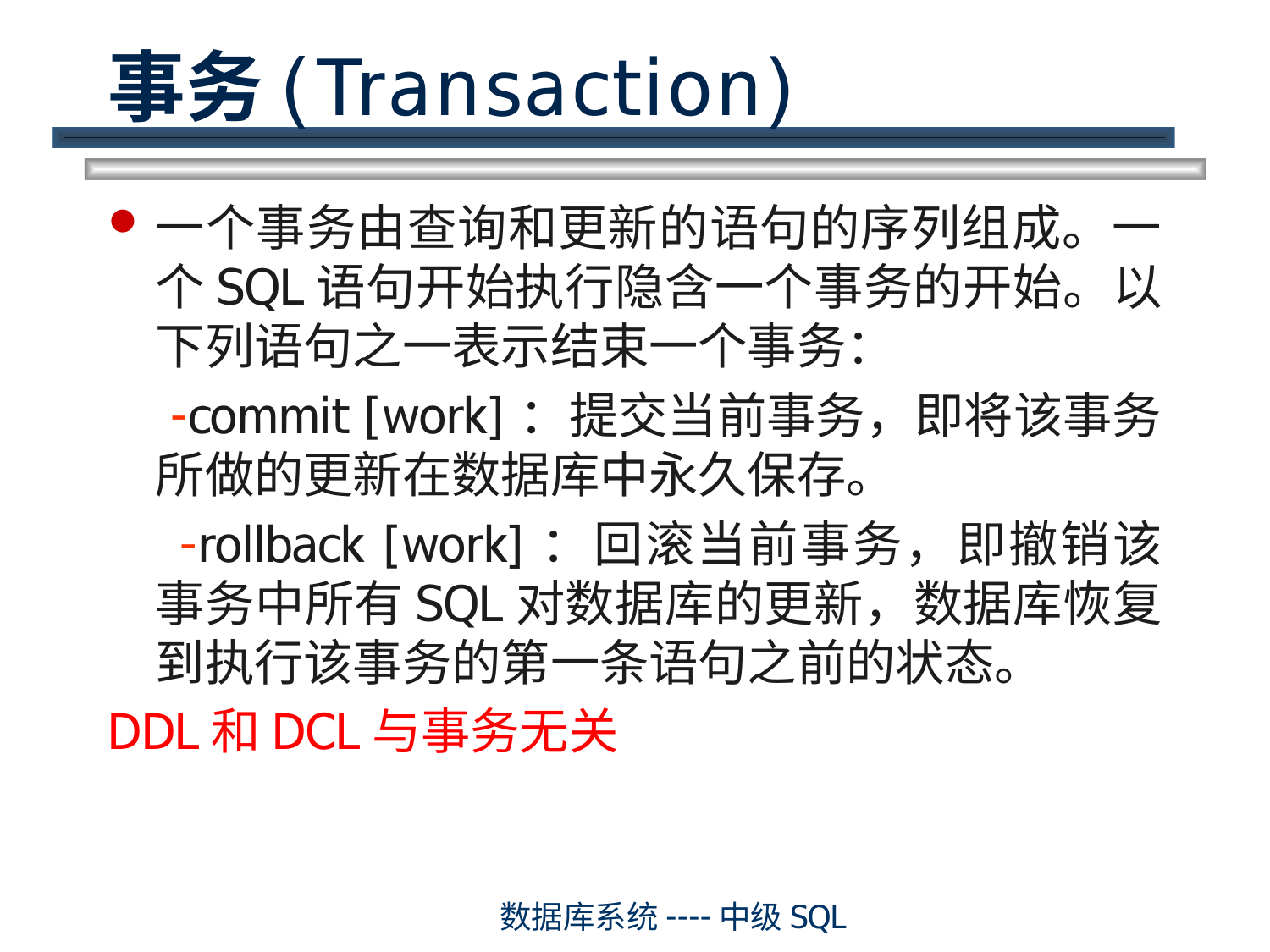

# 事务(Transaction)
一个事务由查询和更新的语句的序列组成。一个SQL语句开始执行隐含一个事务的开始。以下列语句之一表示结束一个事务：
    -commit [work]：提交当前事务，即将该事务所做的更新在数据库中永久保存。
    -rollback [work]：回滚当前事务，即撤销该事务中所有SQL对数据库的更新，数据库恢复到执行该事务的第一条语句之前的状态。
DDL和DCL与事务无关
数据库系统----中级SQL